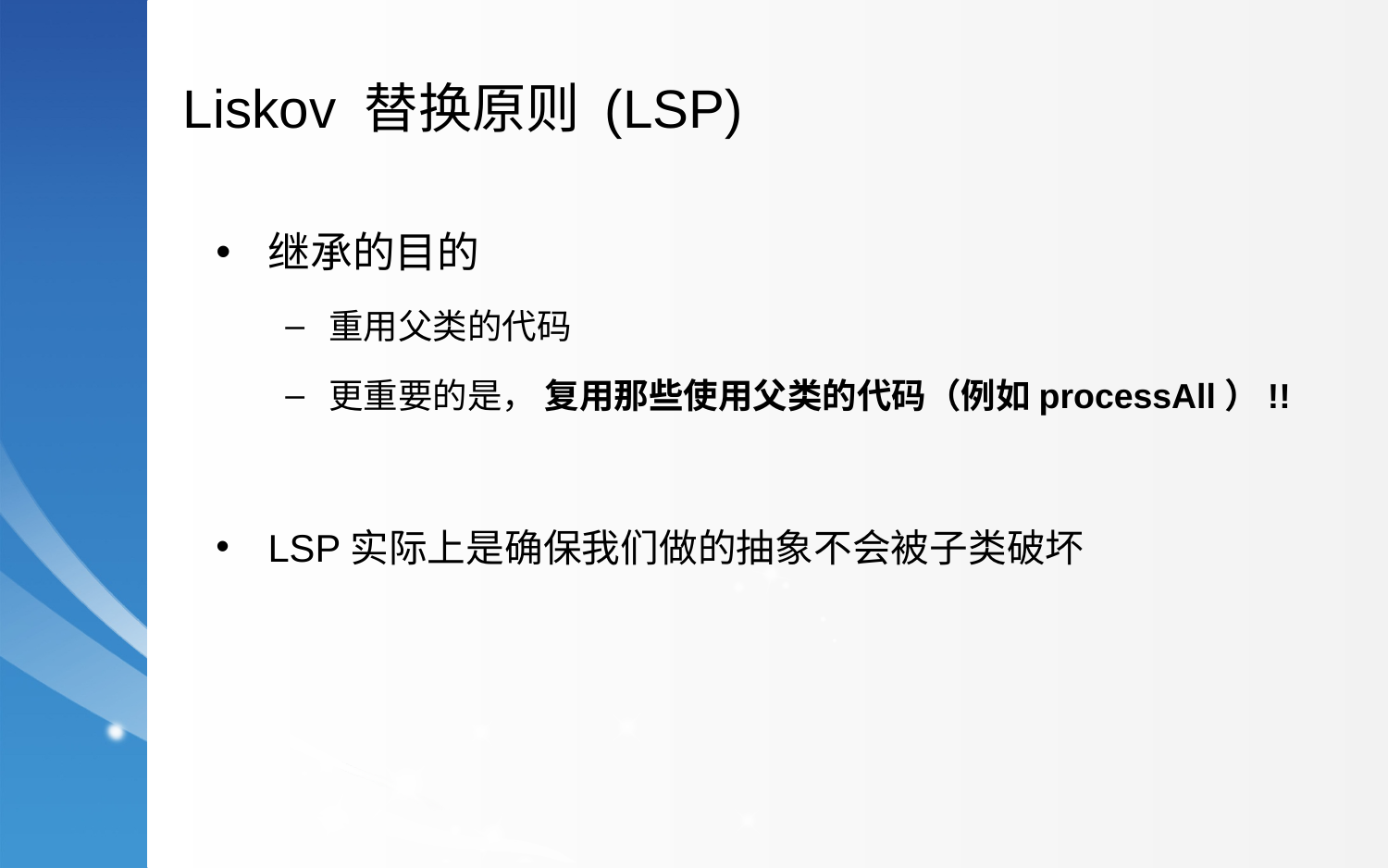

Liskov 替换原则 (LSP)
继承的目的
重用父类的代码
更重要的是， 复用那些使用父类的代码（例如processAll）!!

LSP实际上是确保我们做的抽象不会被子类破坏